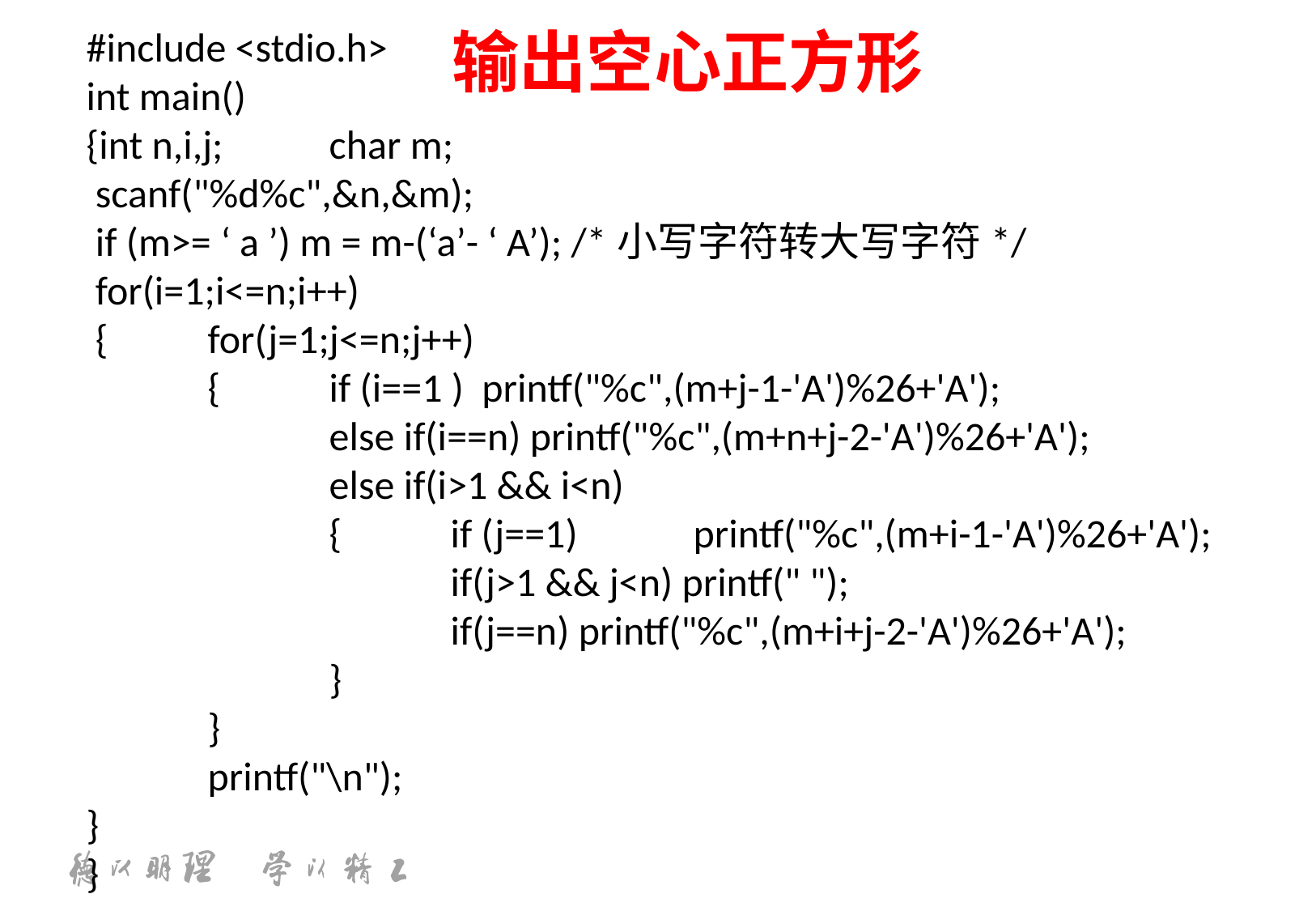

# 输出空心正方形
#include <stdio.h>
int main()
{int n,i,j; 	char m;
 scanf("%d%c",&n,&m);
 if (m>= ‘ a ’) m = m-(‘a’- ‘ A’); /*小写字符转大写字符*/
 for(i=1;i<=n;i++)
 {	for(j=1;j<=n;j++)
	{	if (i==1 )  printf("%c",(m+j-1-'A')%26+'A');
		else if(i==n) printf("%c",(m+n+j-2-'A')%26+'A');
		else if(i>1 && i<n)
		{	if (j==1)	printf("%c",(m+i-1-'A')%26+'A');
			if(j>1 && j<n) printf(" ");
			if(j==n) printf("%c",(m+i+j-2-'A')%26+'A');
                	}
      	}
	printf("\n");
}
}